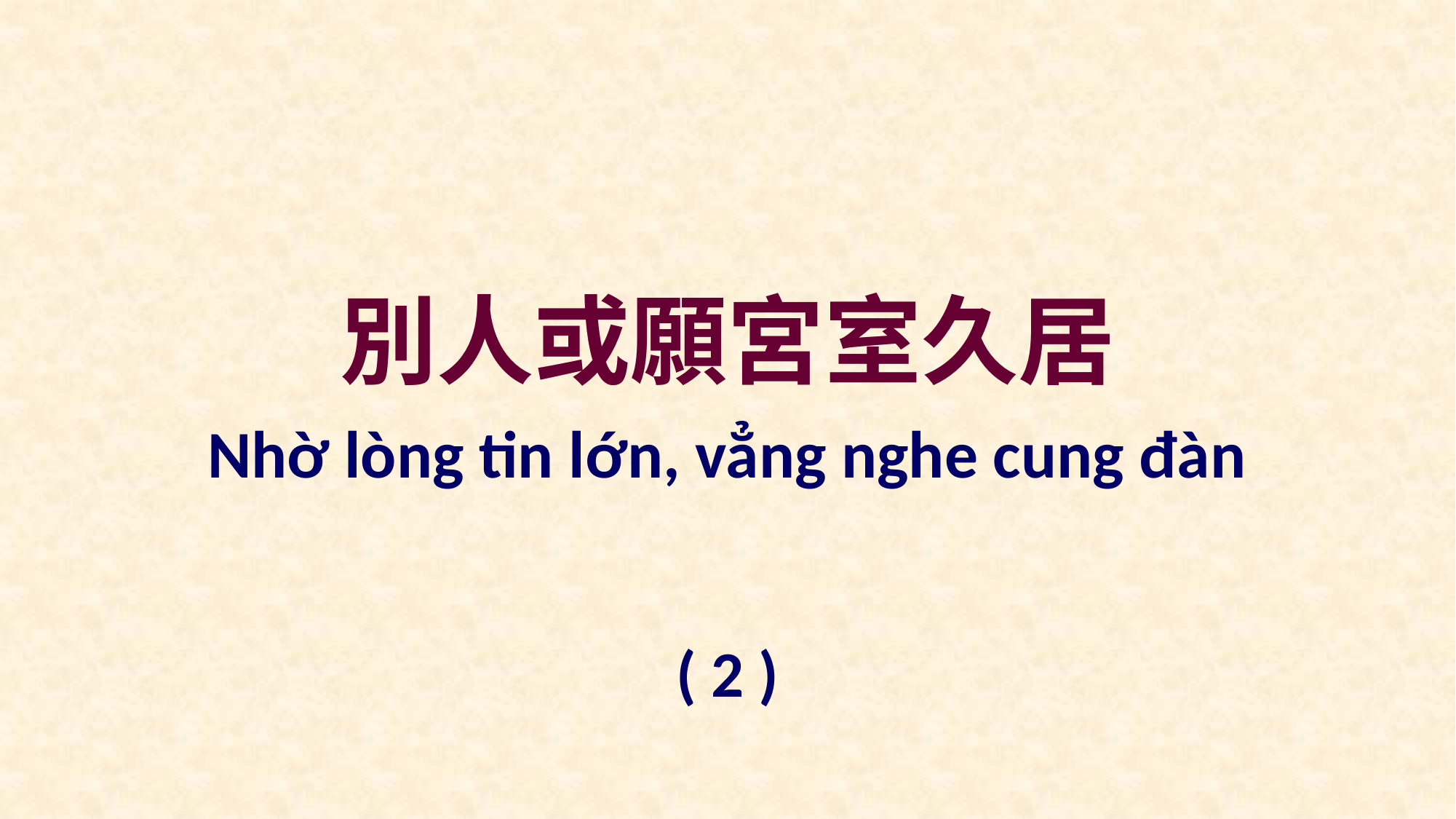

別人或願宮室久居
Nhờ lòng tin lớn, vẳng nghe cung đàn
( 2 )